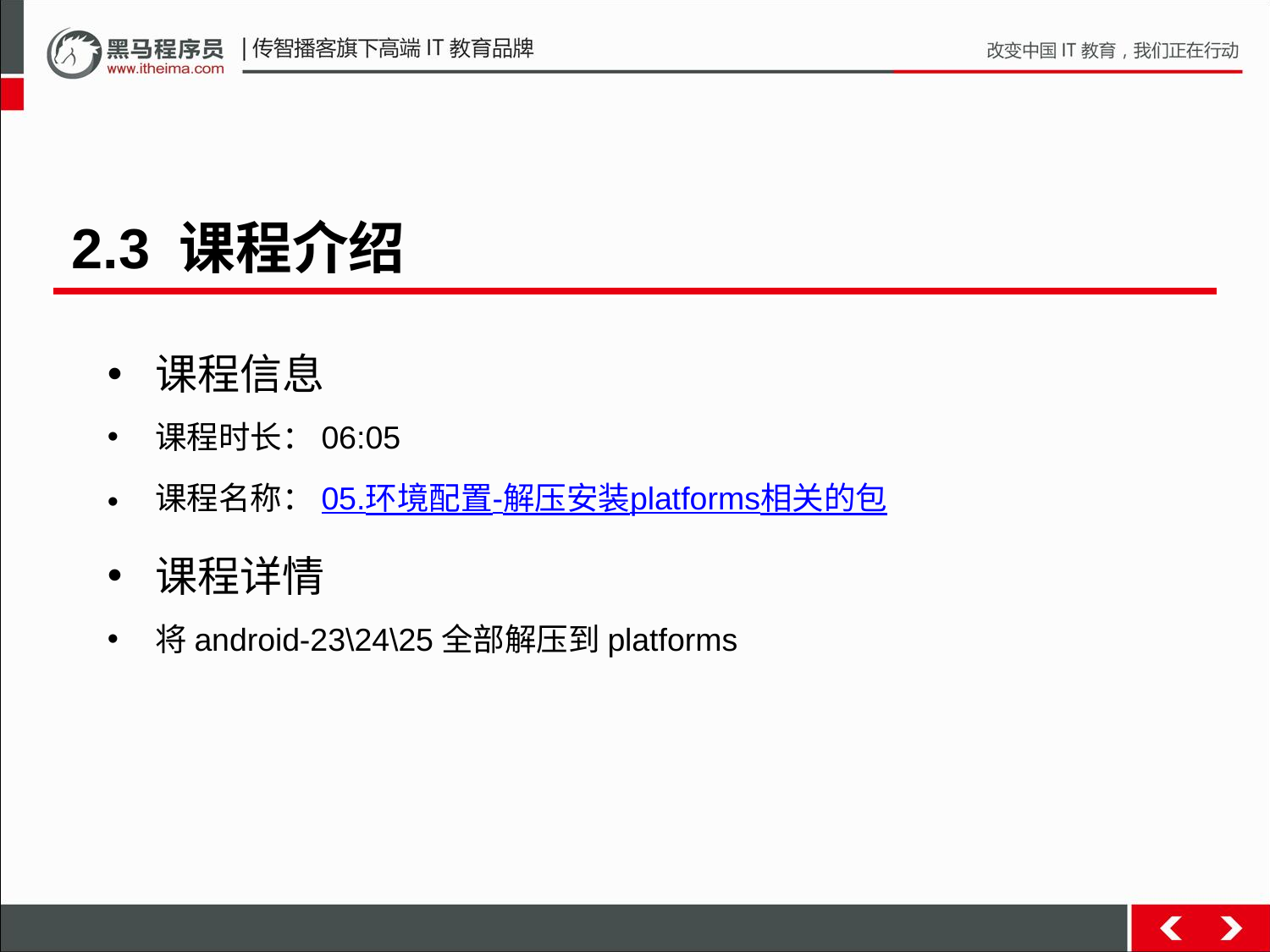

2.3 课程介绍
课程信息
课程时长：06:05
课程名称：05.环境配置-解压安装platforms相关的包
课程详情
将android-23\24\25全部解压到platforms